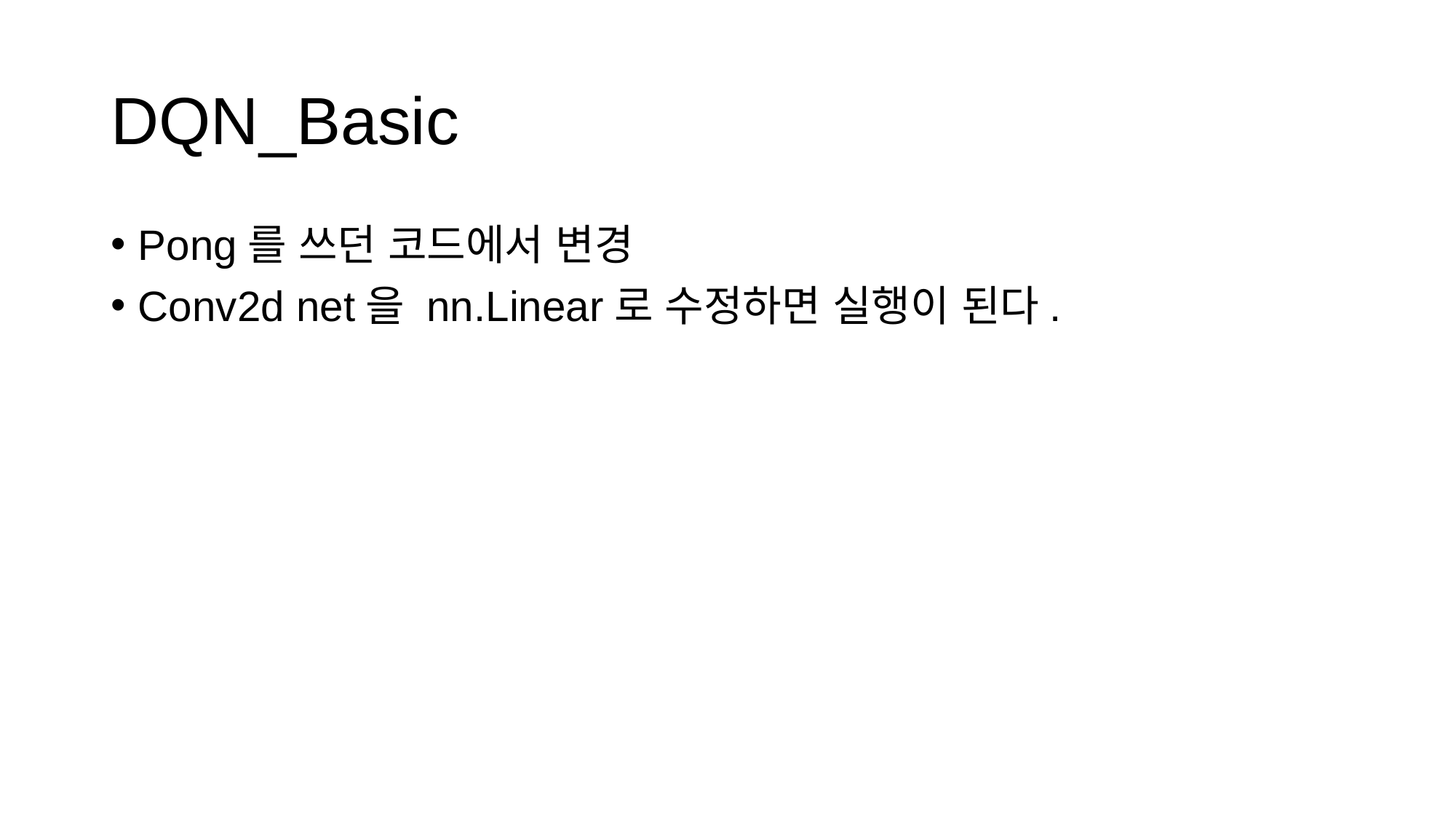

# DQN_Basic
Pong를 쓰던 코드에서 변경
Conv2d net을 nn.Linear로 수정하면 실행이 된다.